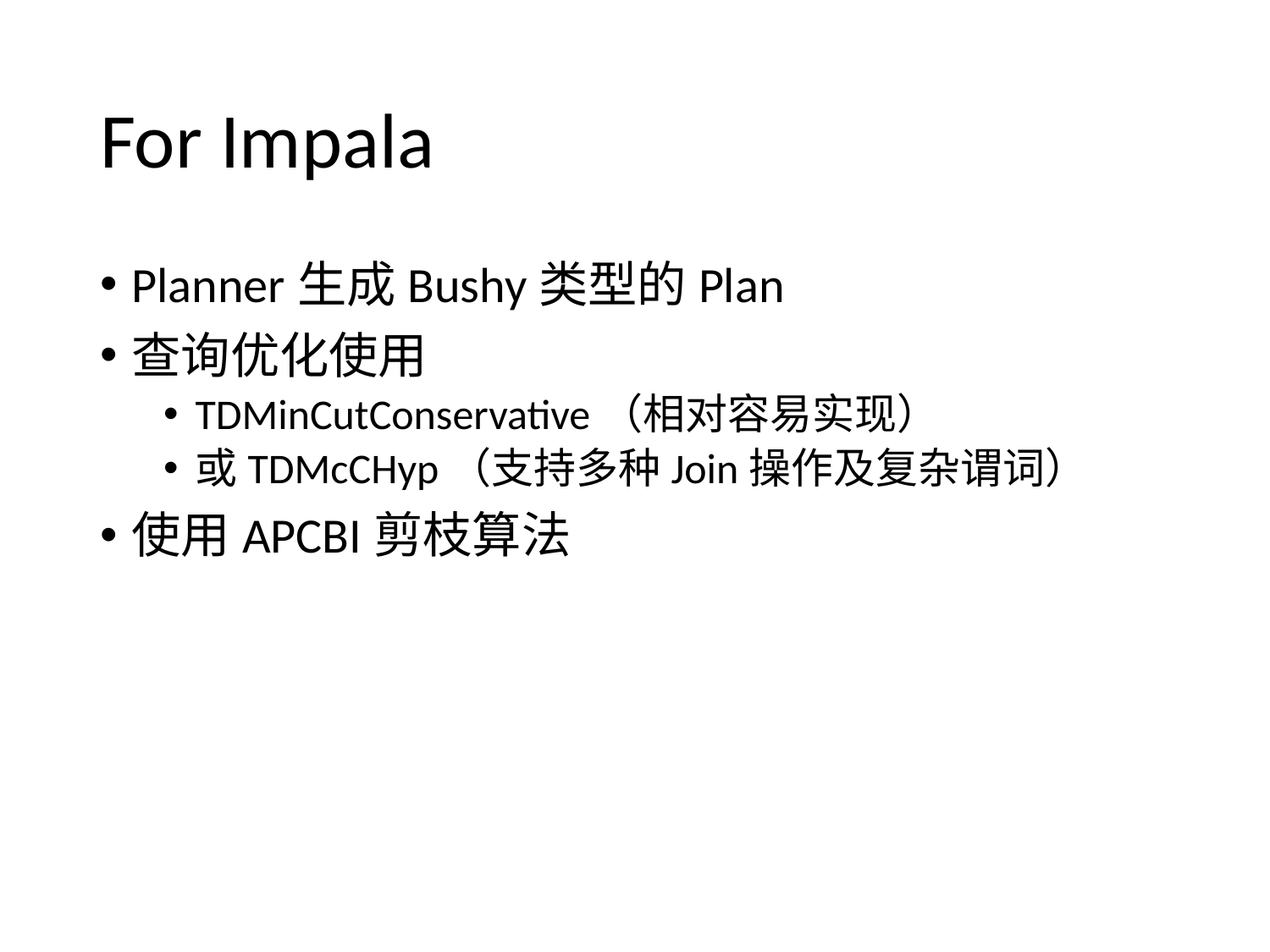

# For Impala
Planner生成Bushy类型的Plan
查询优化使用
TDMinCutConservative（相对容易实现）
或TDMcCHyp（支持多种Join操作及复杂谓词）
使用APCBI剪枝算法